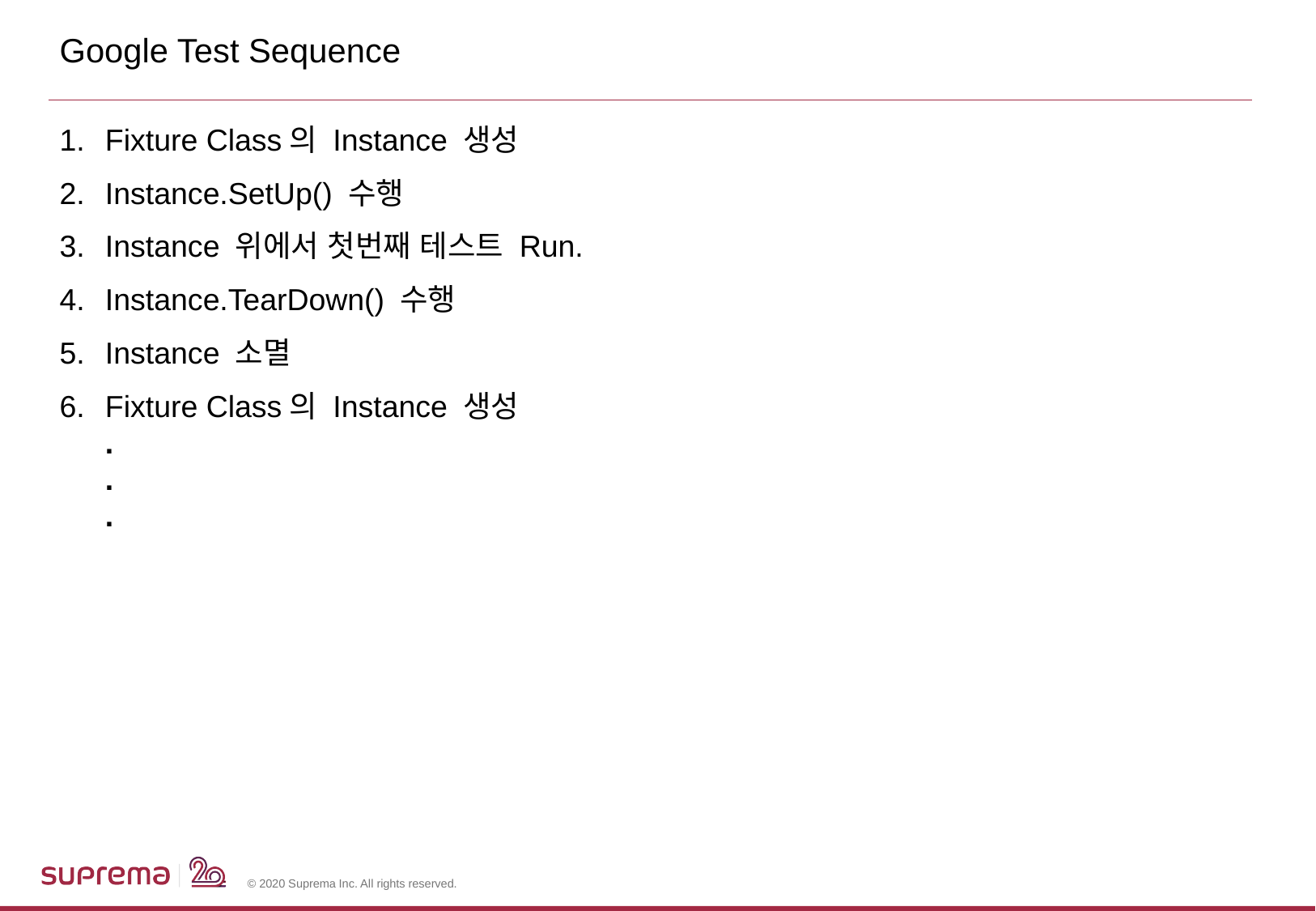

# Google Test Sequence
Fixture Class의 Instance 생성
Instance.SetUp() 수행
Instance 위에서 첫번째 테스트 Run.
Instance.TearDown() 수행
Instance 소멸
Fixture Class의 Instance 생성
.
.
.